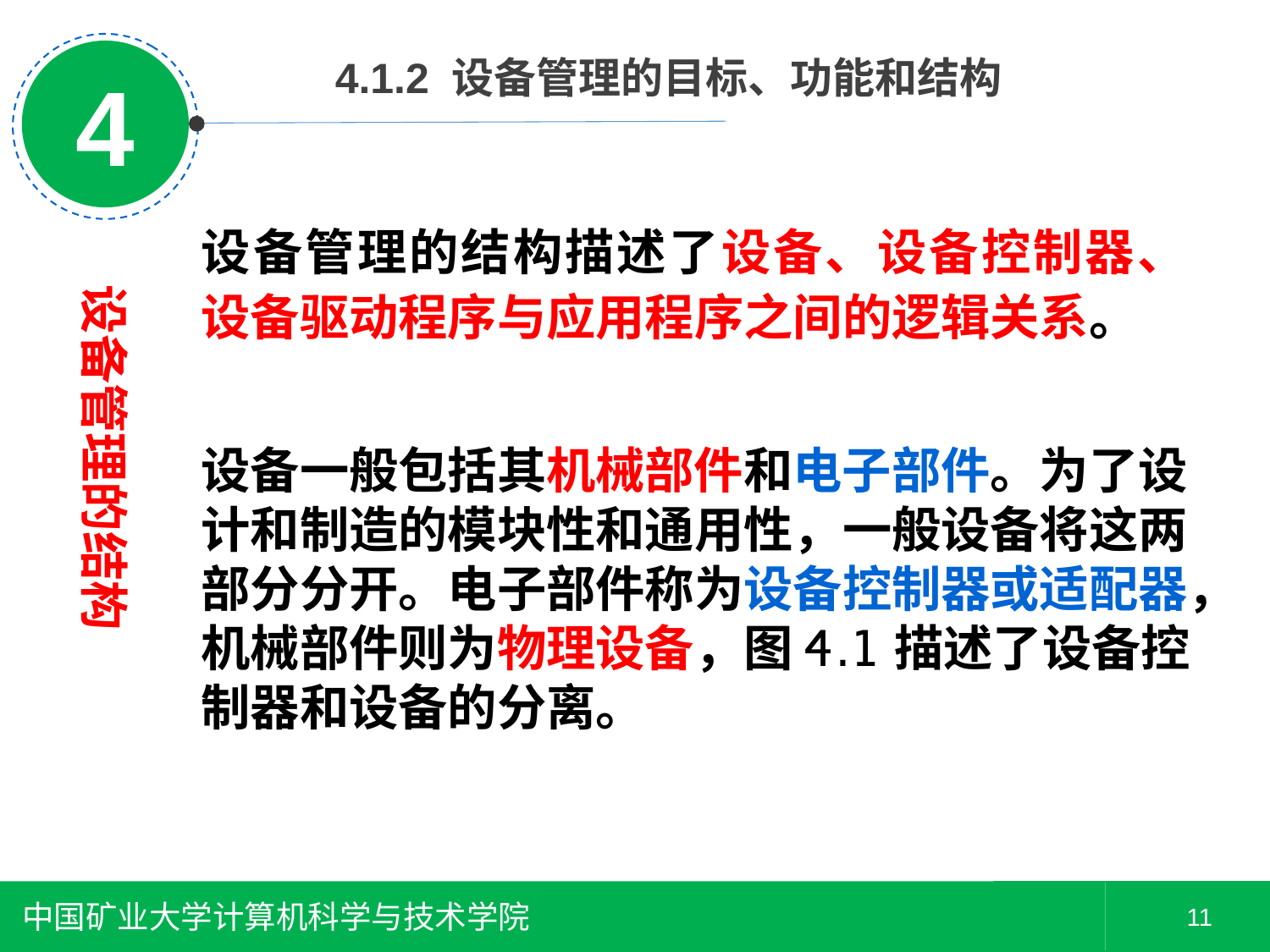

4
  4.1.2 设备管理的目标、功能和结构

设备管理的结构描述了设备、设备控制器、设备驱动程序与应用程序之间的逻辑关系。
设备管理的结构
设备一般包括其机械部件和电子部件。为了设计和制造的模块性和通用性，一般设备将这两部分分开。电子部件称为设备控制器或适配器，机械部件则为物理设备，图4.1描述了设备控制器和设备的分离。